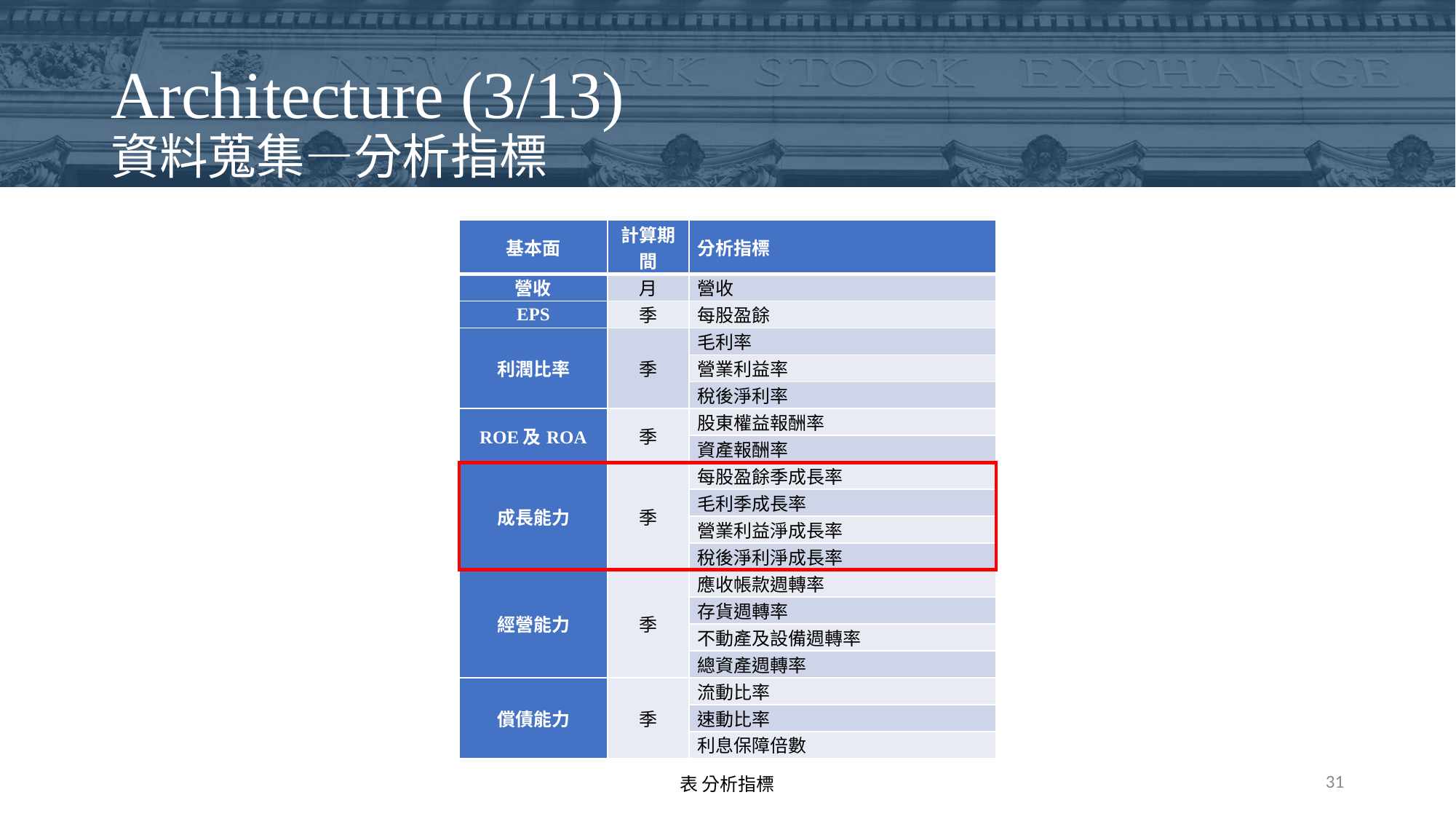

# Architecture (3/13) 資料蒐集—分析指標
| 基本面 | 計算期間 | 分析指標 |
| --- | --- | --- |
| 營收 | 月 | 營收 |
| EPS | 季 | 每股盈餘 |
| 利潤比率 | 季 | 毛利率 |
|  |  | 營業利益率 |
|  |  | 稅後淨利率 |
| ROE及ROA | 季 | 股東權益報酬率 |
|  |  | 資產報酬率 |
| 成長能力 | 季 | 每股盈餘季成長率 |
|  |  | 毛利季成長率 |
|  |  | 營業利益淨成長率 |
|  |  | 稅後淨利淨成長率 |
| 經營能力 | 季 | 應收帳款週轉率 |
|  |  | 存貨週轉率 |
|  |  | 不動產及設備週轉率 |
|  |  | 總資產週轉率 |
| 償債能力 | 季 | 流動比率 |
|  |  | 速動比率 |
|  |  | 利息保障倍數 |

31
表 分析指標